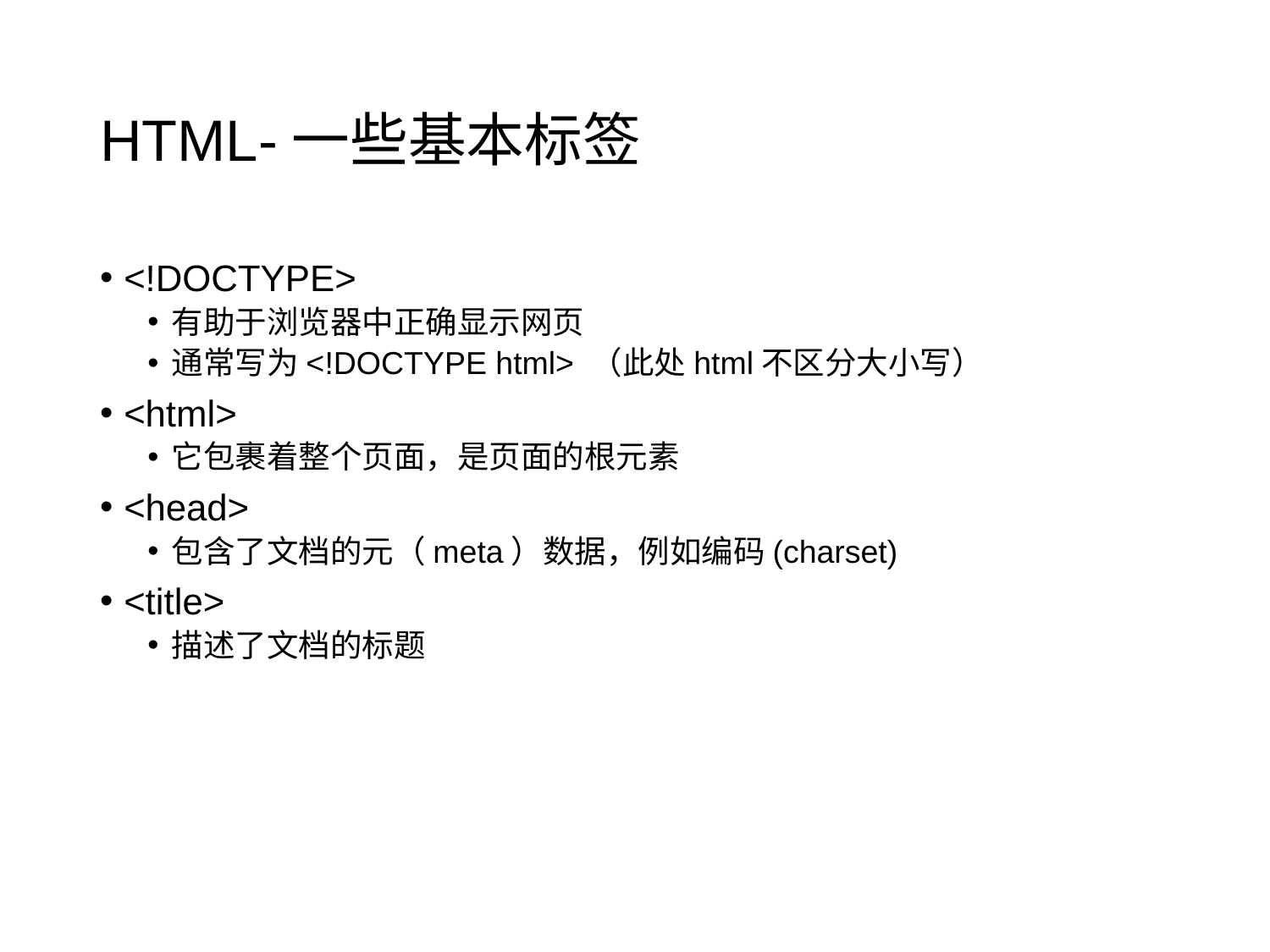

# HTML-一些基本标签
<!DOCTYPE>
有助于浏览器中正确显示网页
通常写为<!DOCTYPE html> （此处html不区分大小写）
<html>
它包裹着整个页面，是页面的根元素
<head>
包含了文档的元（meta）数据，例如编码(charset)
<title>
描述了文档的标题